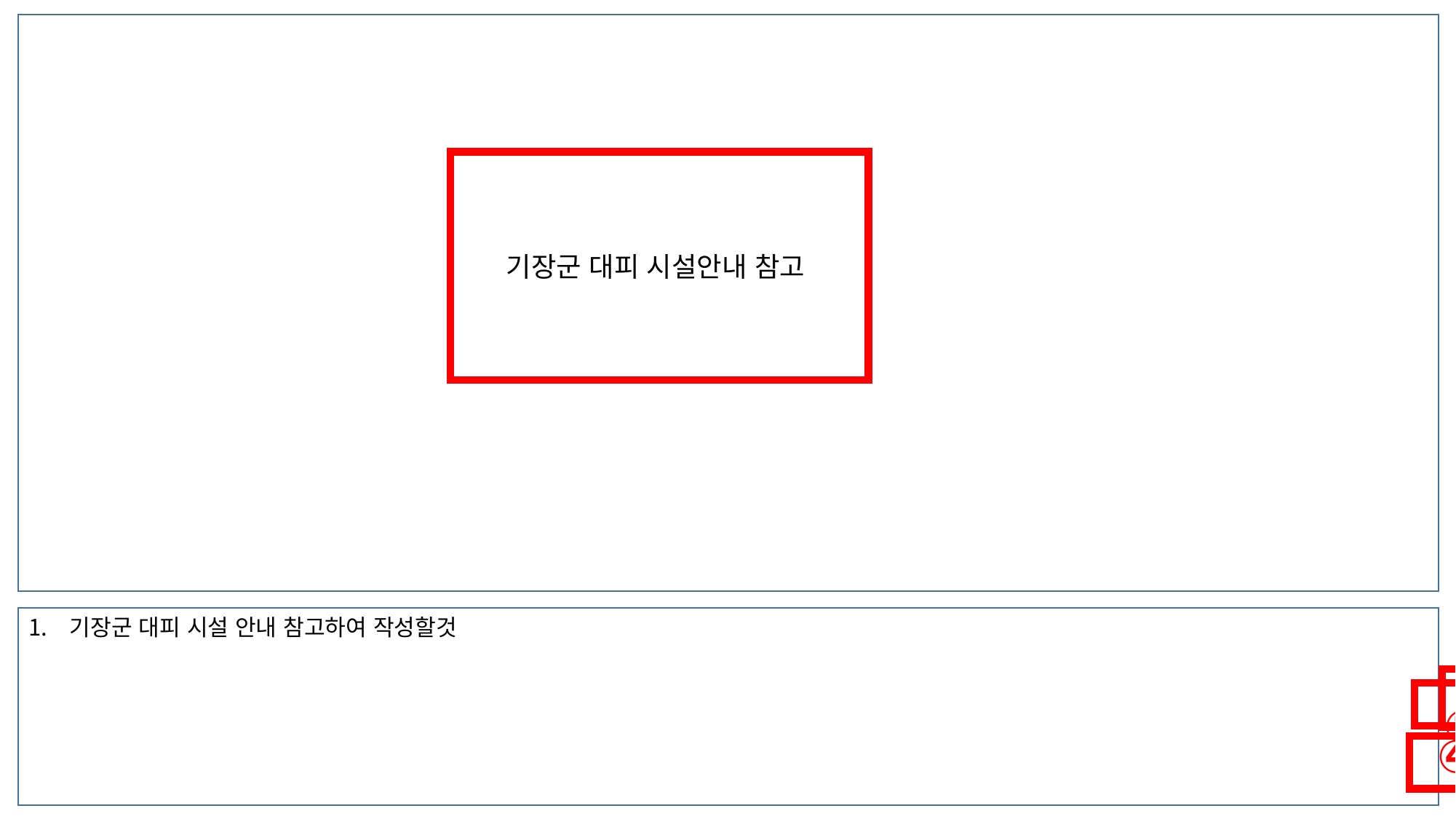

기장군 대피 시설안내 참고
기장군 대피 시설 안내 참고하여 작성할것
④

②

②
①
④